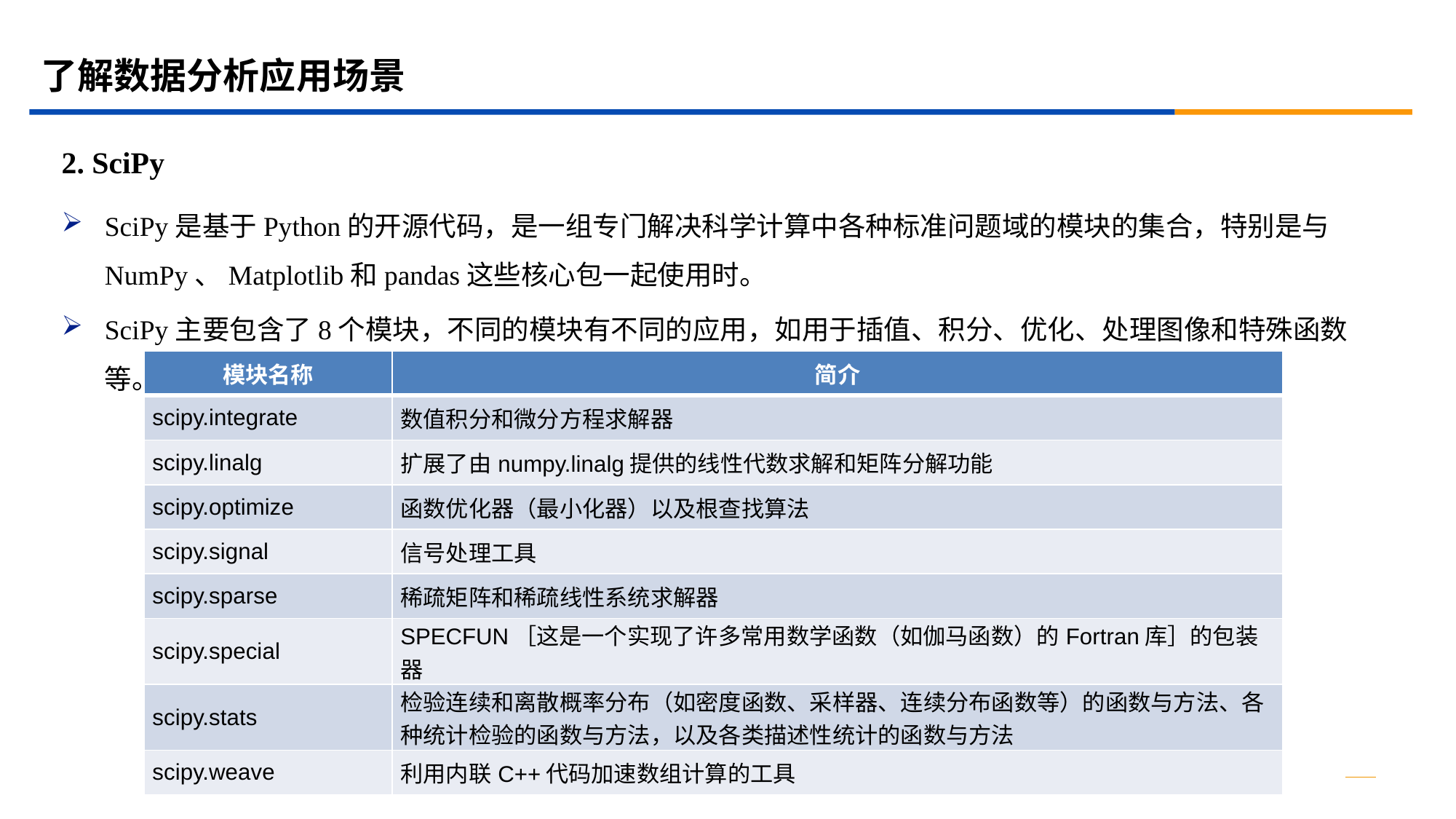

# 了解数据分析应用场景
2. SciPy
SciPy是基于Python的开源代码，是一组专门解决科学计算中各种标准问题域的模块的集合，特别是与NumPy、Matplotlib和pandas这些核心包一起使用时。
SciPy主要包含了8个模块，不同的模块有不同的应用，如用于插值、积分、优化、处理图像和特殊函数等。
| 模块名称 | 简介 |
| --- | --- |
| scipy.integrate | 数值积分和微分方程求解器 |
| scipy.linalg | 扩展了由numpy.linalg提供的线性代数求解和矩阵分解功能 |
| scipy.optimize | 函数优化器（最小化器）以及根查找算法 |
| scipy.signal | 信号处理工具 |
| scipy.sparse | 稀疏矩阵和稀疏线性系统求解器 |
| scipy.special | SPECFUN［这是一个实现了许多常用数学函数（如伽马函数）的Fortran库］的包装器 |
| scipy.stats | 检验连续和离散概率分布（如密度函数、采样器、连续分布函数等）的函数与方法、各种统计检验的函数与方法，以及各类描述性统计的函数与方法 |
| scipy.weave | 利用内联C++代码加速数组计算的工具 |